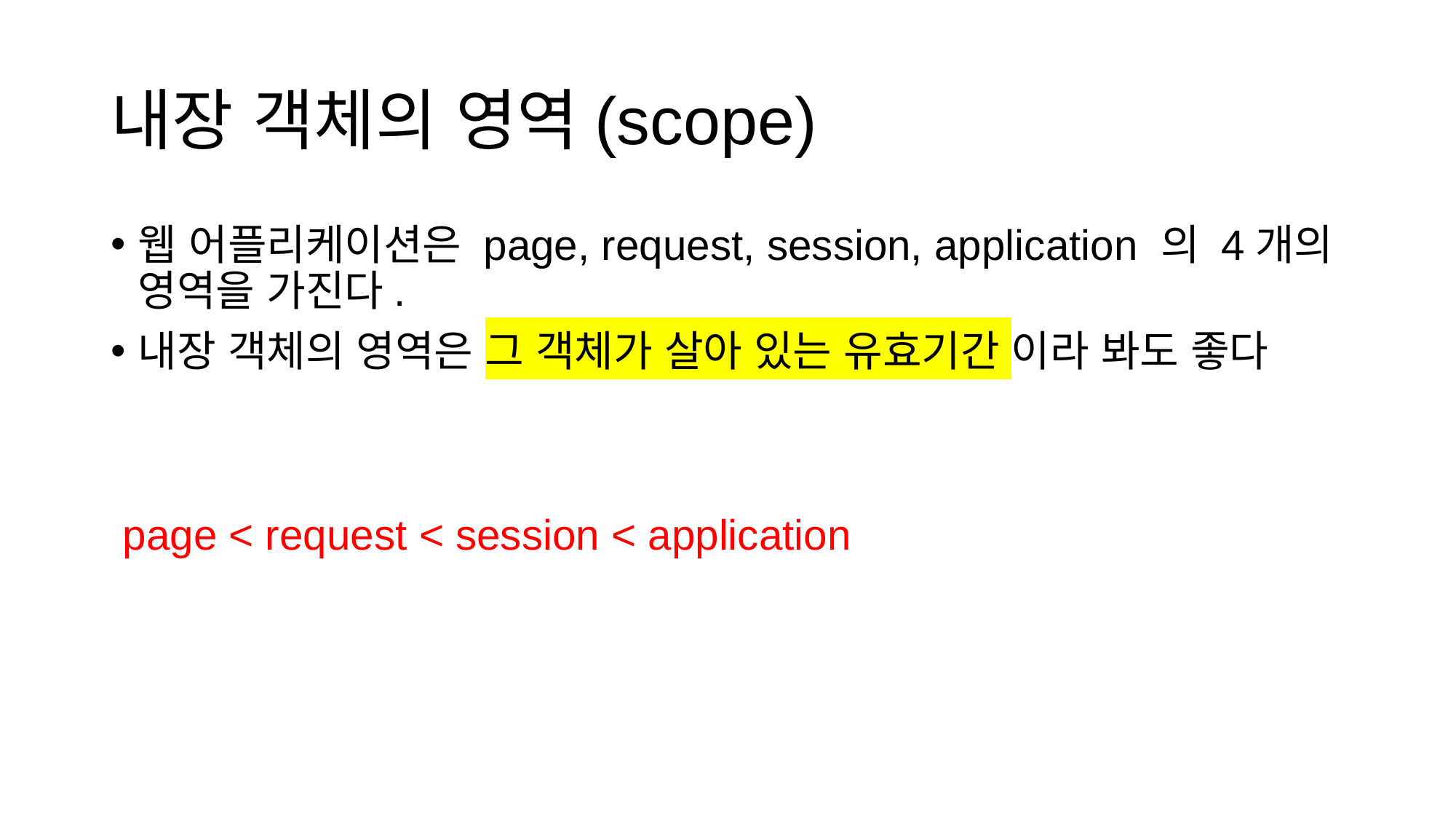

# 내장 객체의 영역(scope)
웹 어플리케이션은 page, request, session, application 의 4개의 영역을 가진다.
내장 객체의 영역은 그 객체가 살아 있는 유효기간 이라 봐도 좋다

 page < request < session < application